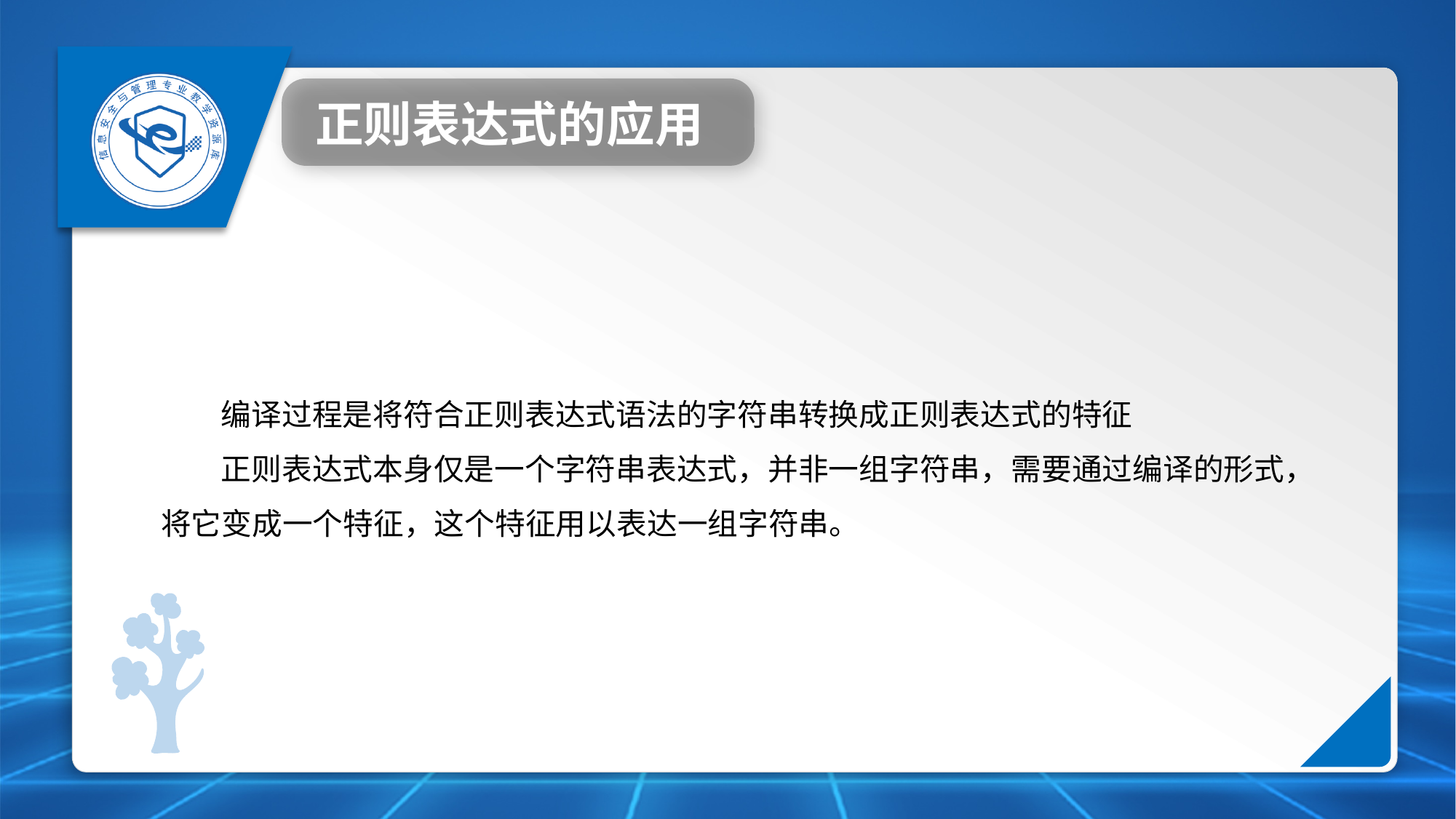

正则表达式的应用
编译过程是将符合正则表达式语法的字符串转换成正则表达式的特征
正则表达式本身仅是一个字符串表达式，并非一组字符串，需要通过编译的形式，将它变成一个特征，这个特征用以表达一组字符串。